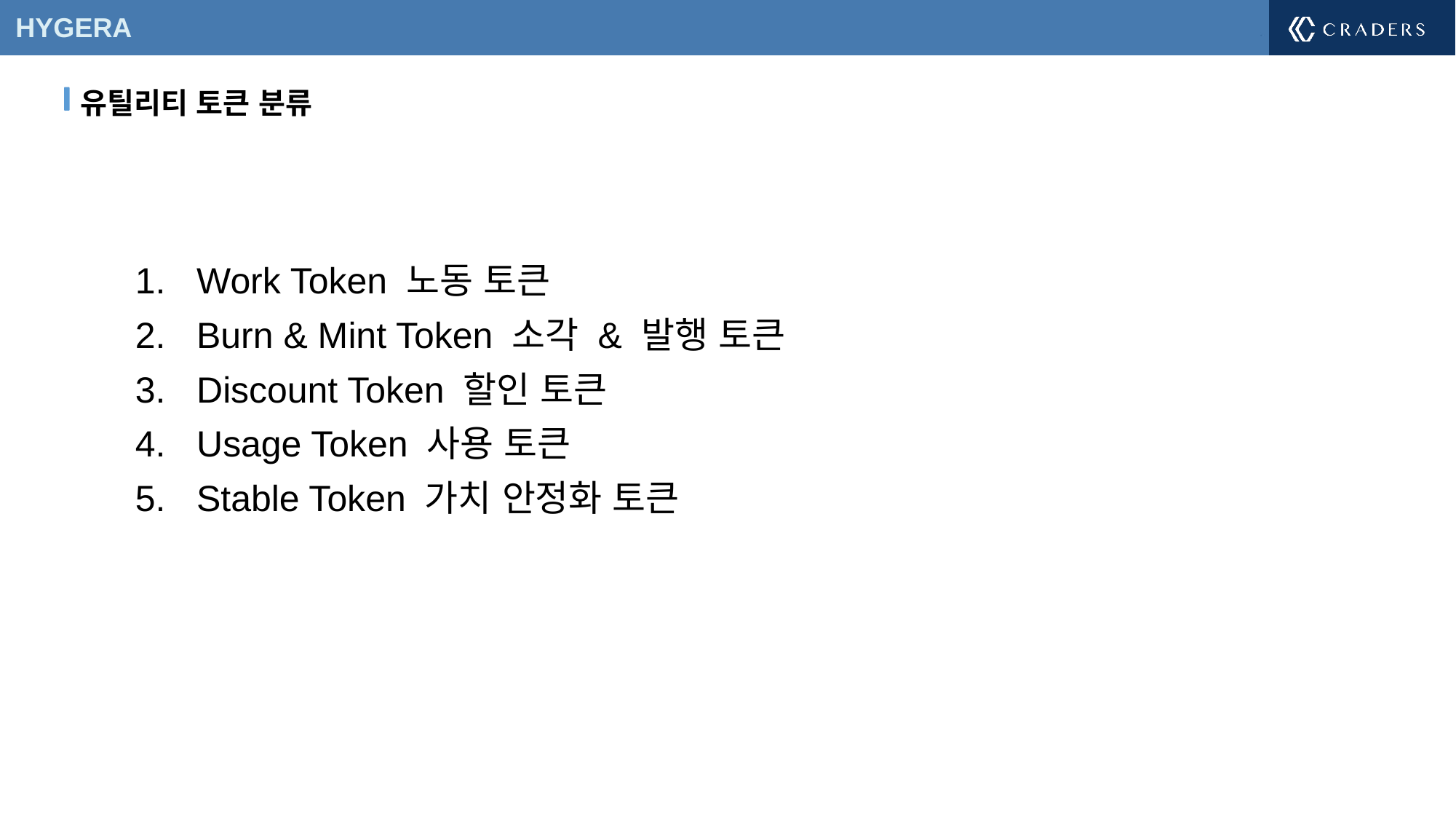

유틸리티 토큰 분류
Work Token 노동 토큰
Burn & Mint Token 소각 & 발행 토큰
Discount Token 할인 토큰
Usage Token 사용 토큰
Stable Token 가치 안정화 토큰